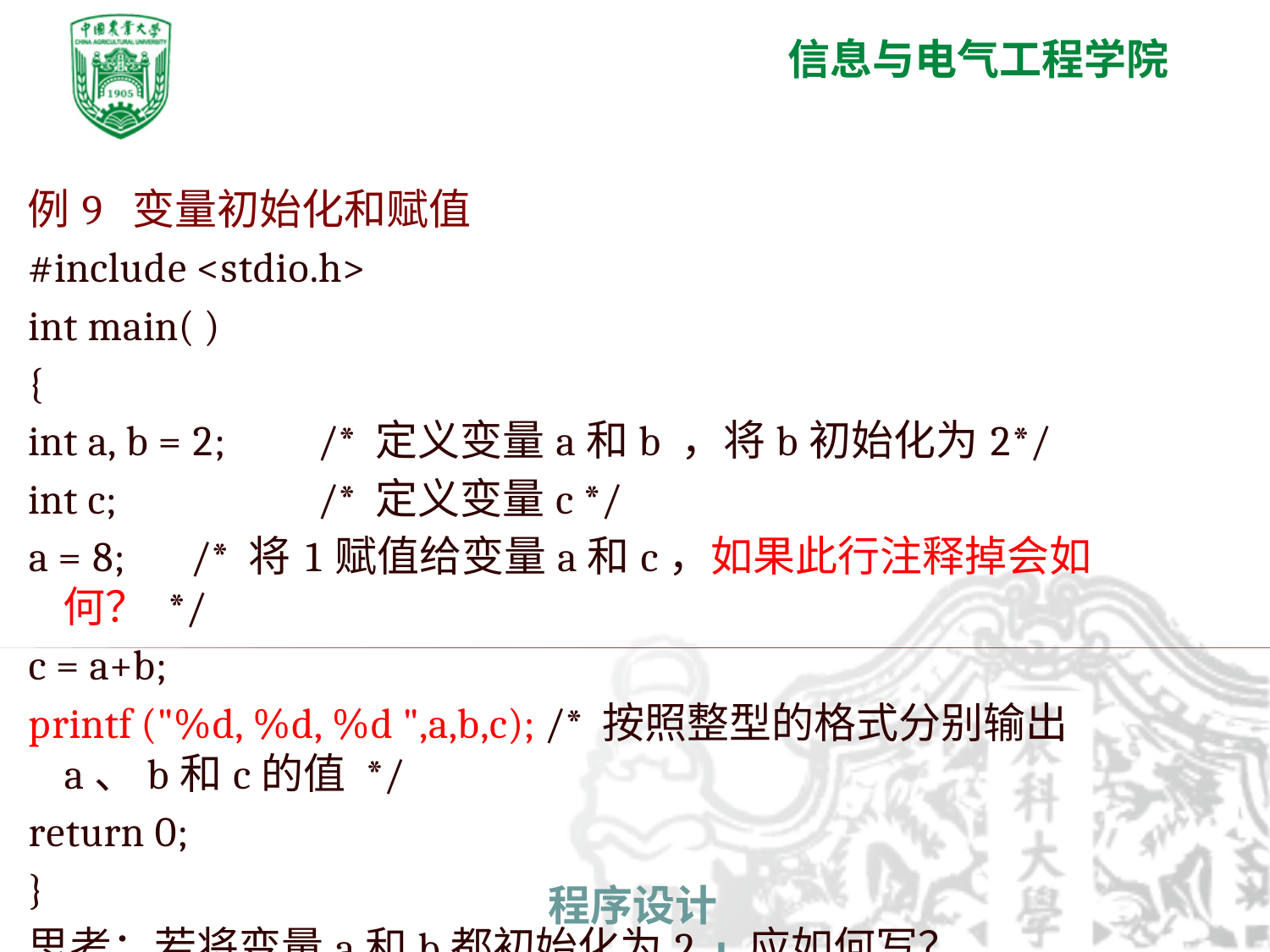

例9  变量初始化和赋值
#include <stdio.h>
int main( )
{
int a, b = 2; 	/* 定义变量a和b ，将b初始化为2*/
int c; 		/* 定义变量c */
a = 8; 	/* 将1赋值给变量a和c，如果此行注释掉会如何？ */
c = a+b;
printf ("%d, %d, %d ",a,b,c); /* 按照整型的格式分别输出a、b和c的值 */
return 0;
}
思考：若将变量a和b都初始化为2，应如何写？